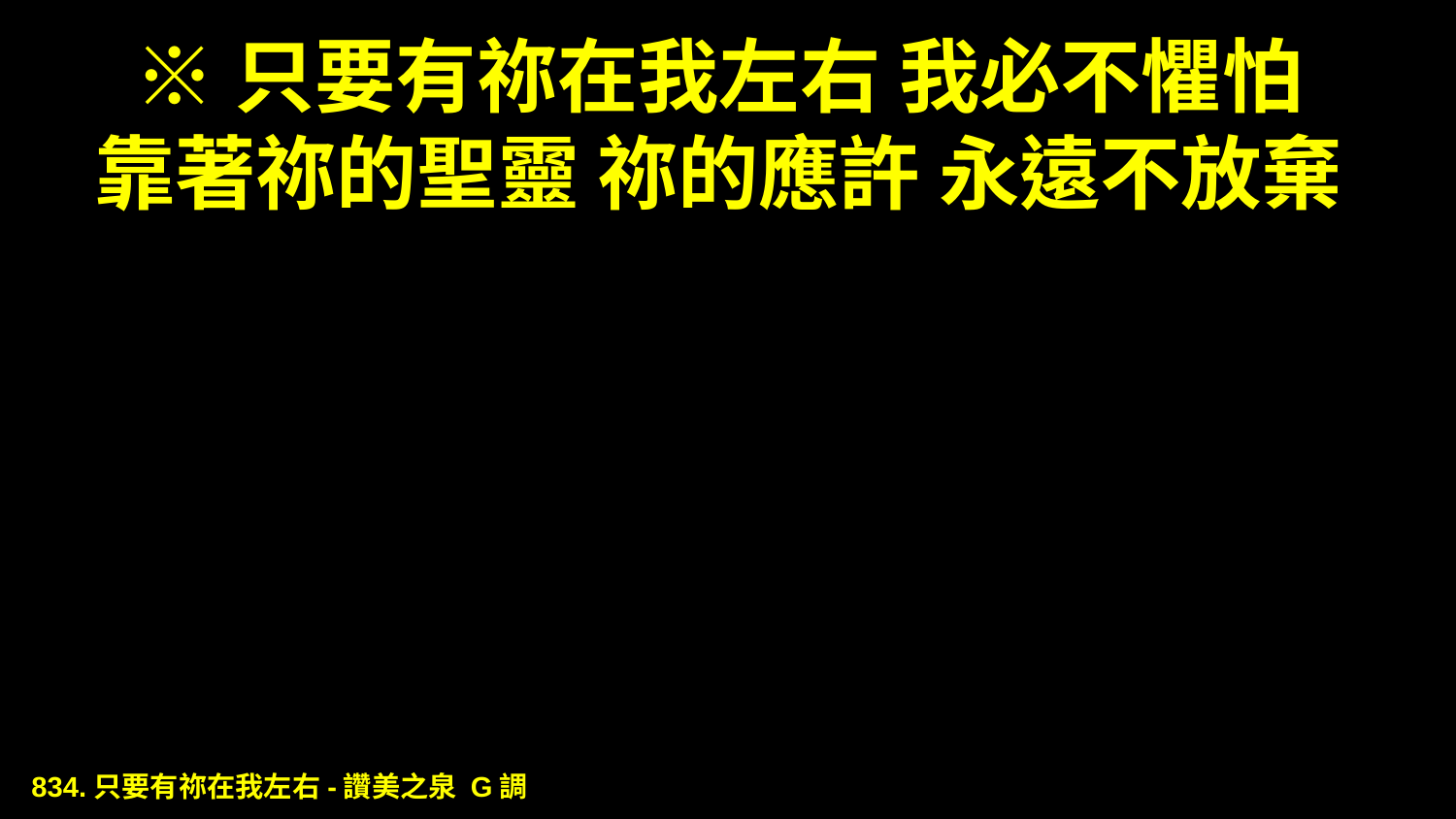

# ※只要有祢在我左右 我必不懼怕 靠著祢的聖靈 祢的應許 永遠不放棄
834.只要有祢在我左右-讚美之泉 G調